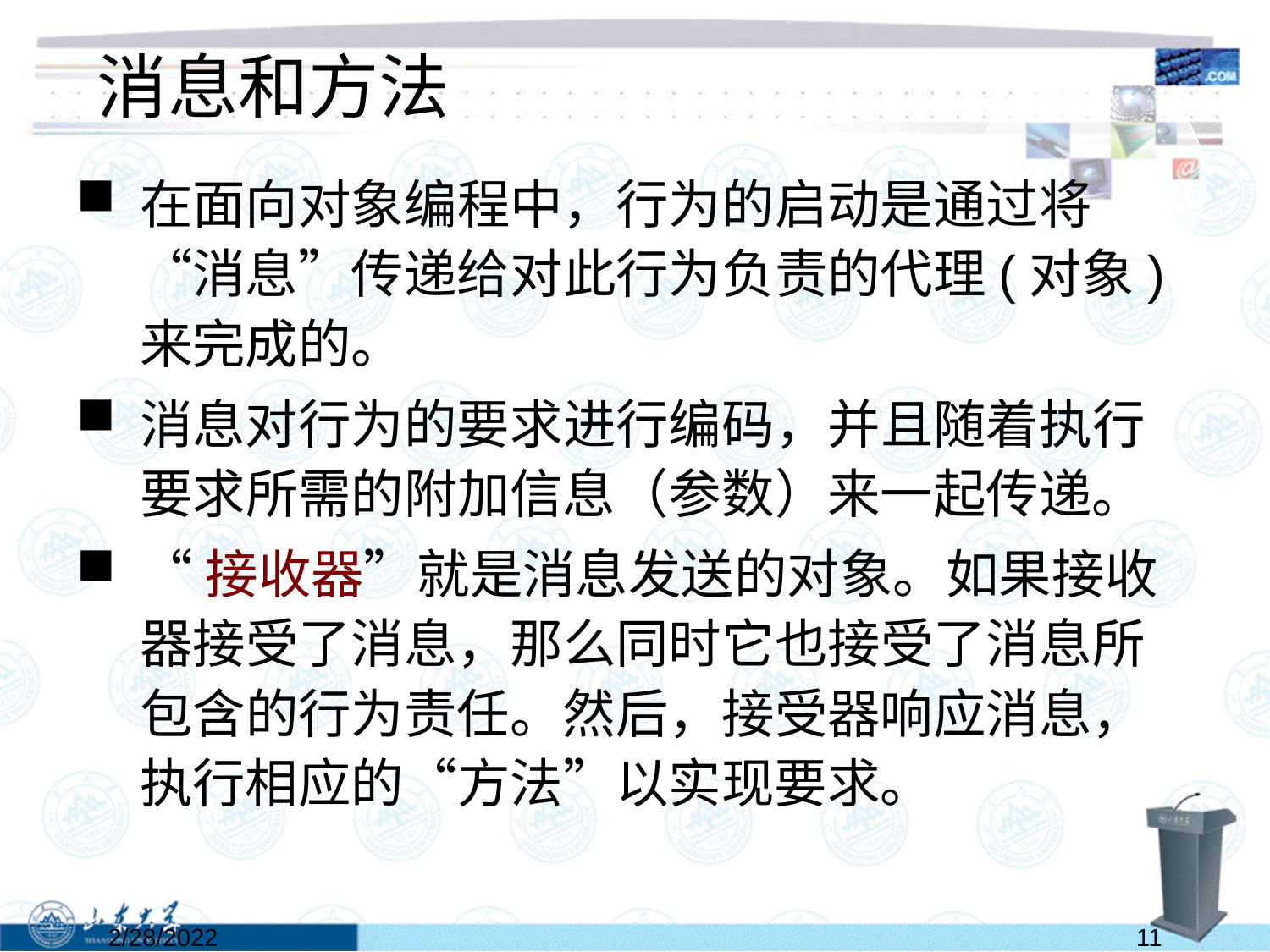

# 消息和方法
在面向对象编程中，行为的启动是通过将“消息”传递给对此行为负责的代理(对象)来完成的。
消息对行为的要求进行编码，并且随着执行要求所需的附加信息（参数）来一起传递。
“接收器”就是消息发送的对象。如果接收器接受了消息，那么同时它也接受了消息所包含的行为责任。然后，接受器响应消息，执行相应的“方法”以实现要求。
2/28/2022
11